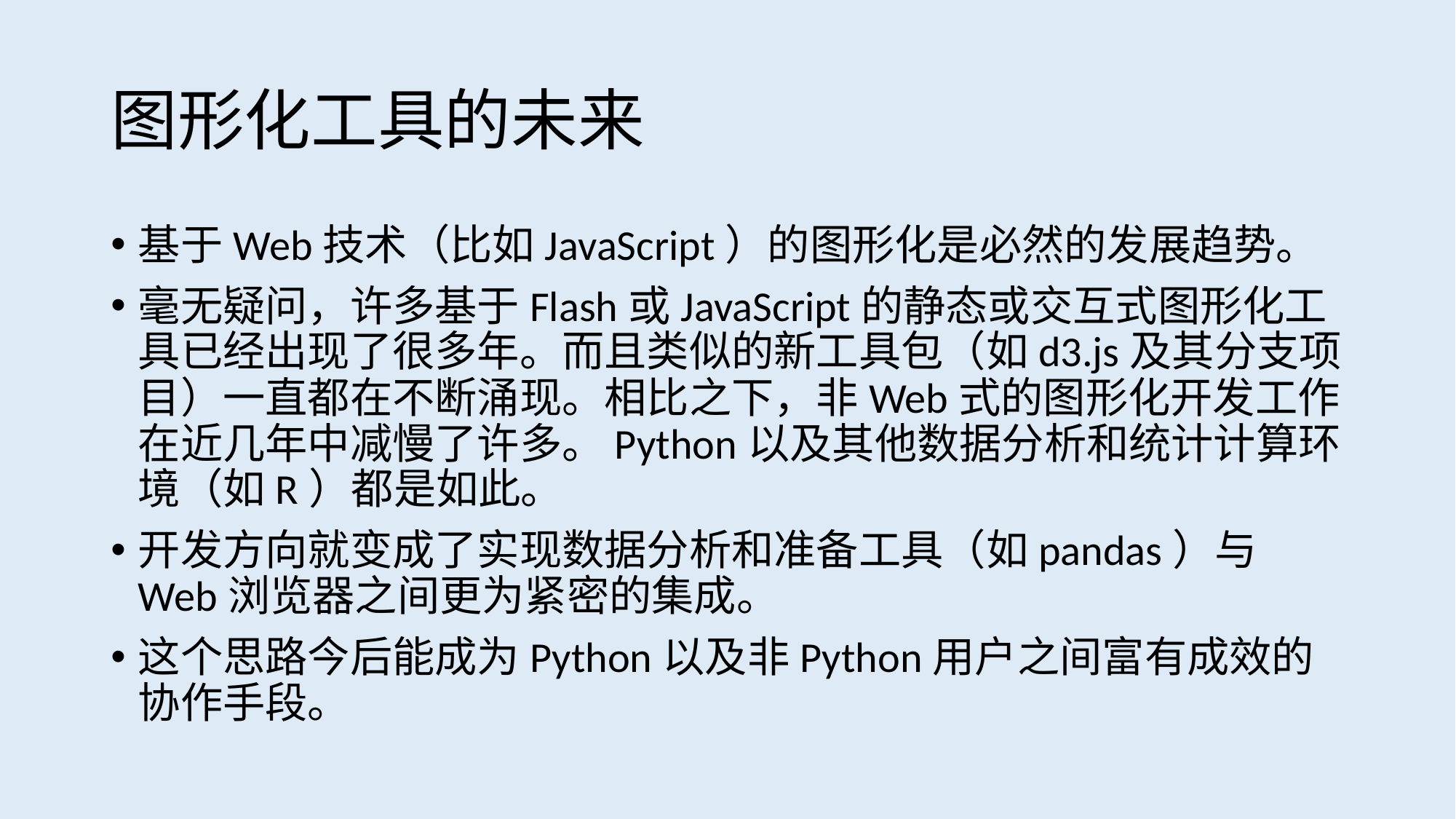

# 图形化工具的未来
基于Web技术（比如JavaScript）的图形化是必然的发展趋势。
毫无疑问，许多基于Flash或JavaScript的静态或交互式图形化工具已经出现了很多年。而且类似的新工具包（如d3.js及其分支项目）一直都在不断涌现。相比之下，非Web式的图形化开发工作在近几年中减慢了许多。Python以及其他数据分析和统计计算环境（如R）都是如此。
开发方向就变成了实现数据分析和准备工具（如pandas）与Web浏览器之间更为紧密的集成。
这个思路今后能成为Python以及非Python用户之间富有成效的协作手段。